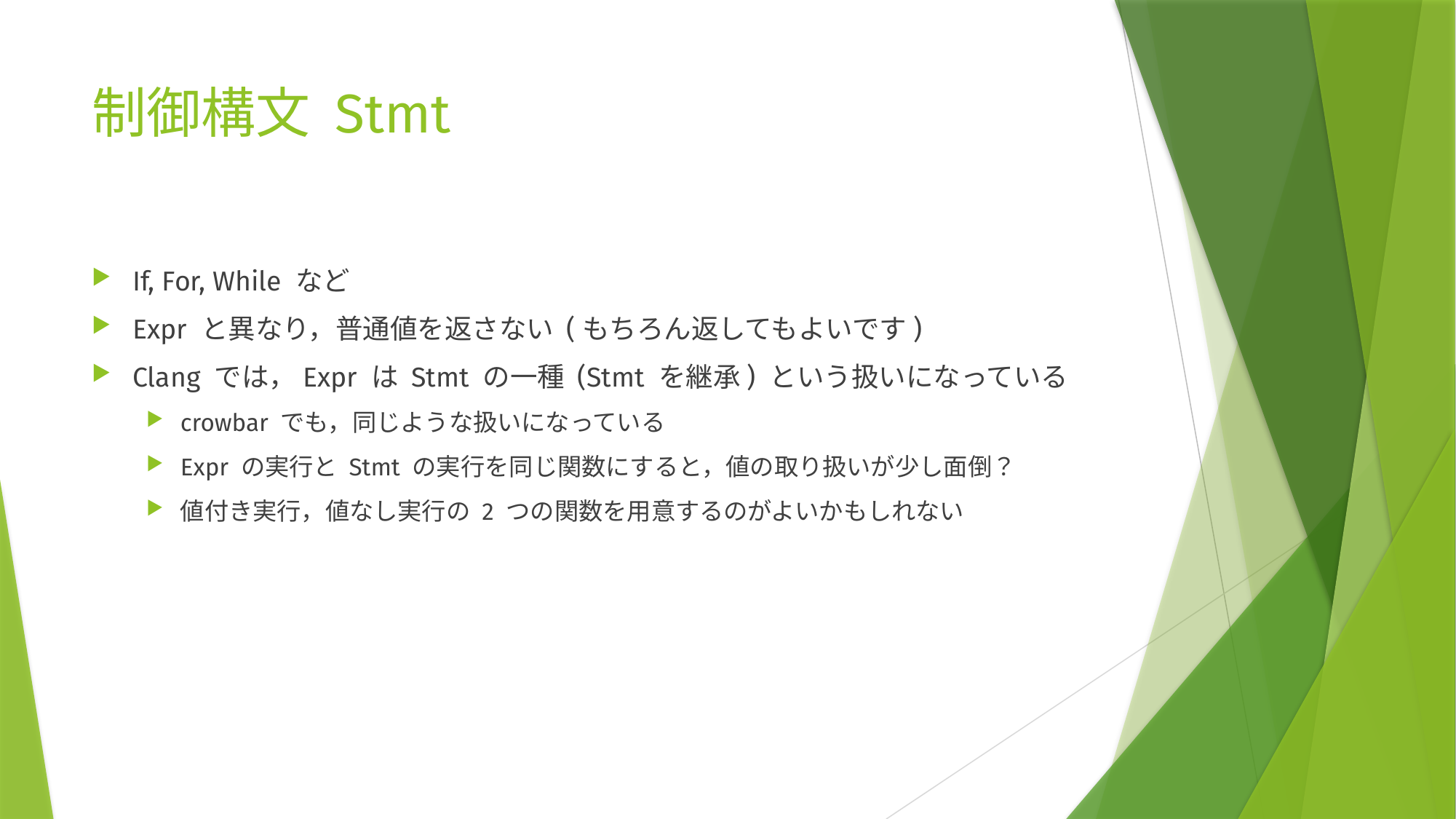

# 制御構文 Stmt
If, For, While など
Expr と異なり，普通値を返さない (もちろん返してもよいです)
Clang では，Expr は Stmt の一種 (Stmt を継承) という扱いになっている
crowbar でも，同じような扱いになっている
Expr の実行と Stmt の実行を同じ関数にすると，値の取り扱いが少し面倒？
値付き実行，値なし実行の 2 つの関数を用意するのがよいかもしれない